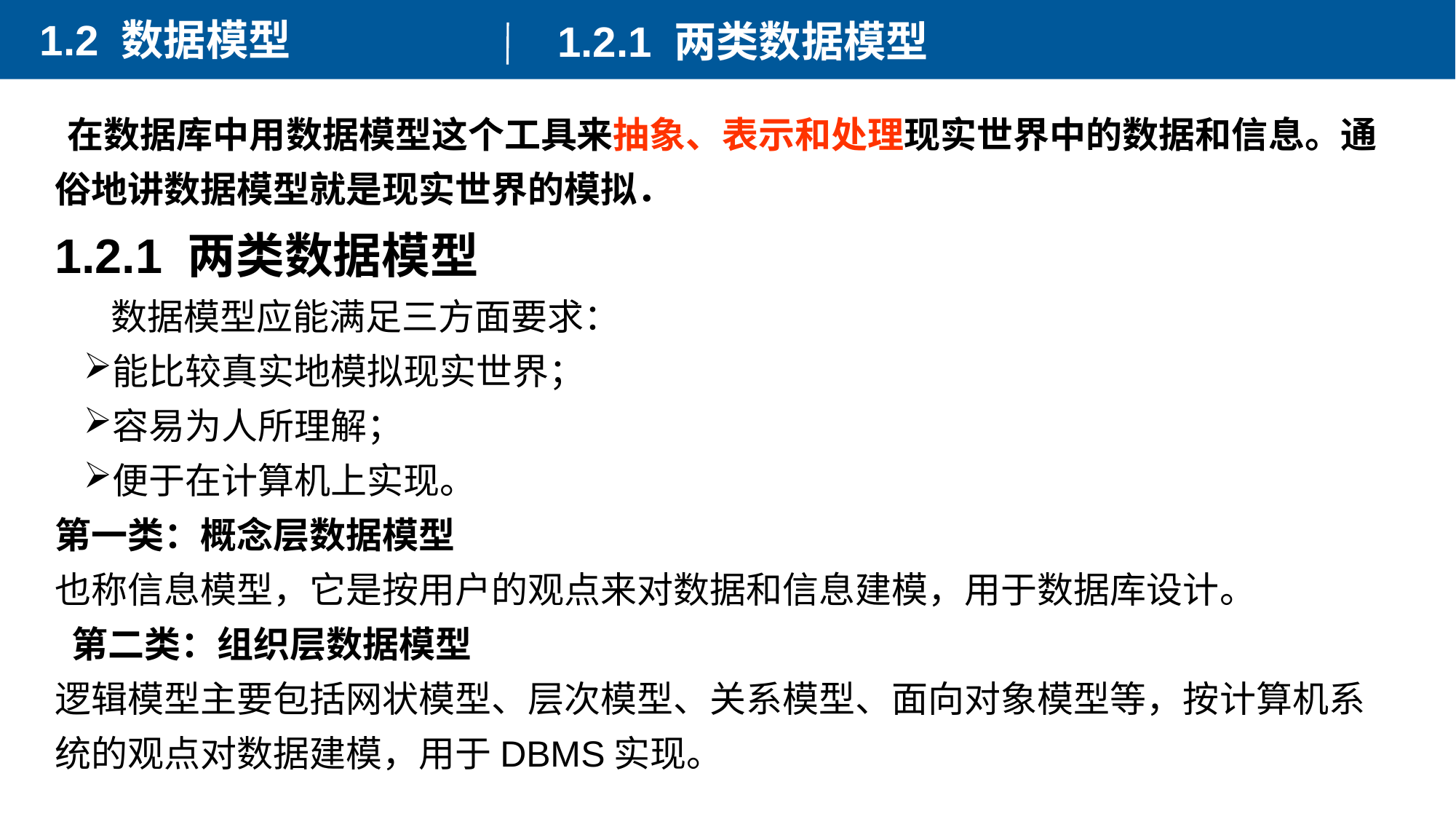

1.2 数据模型
1.2.1 两类数据模型
 在数据库中用数据模型这个工具来抽象、表示和处理现实世界中的数据和信息。通俗地讲数据模型就是现实世界的模拟．
1.2.1 两类数据模型
        数据模型应能满足三方面要求：
能比较真实地模拟现实世界；
容易为人所理解；
便于在计算机上实现。
第一类：概念层数据模型
也称信息模型，它是按用户的观点来对数据和信息建模，用于数据库设计。
 第二类：组织层数据模型
逻辑模型主要包括网状模型、层次模型、关系模型、面向对象模型等，按计算机系统的观点对数据建模，用于DBMS实现。